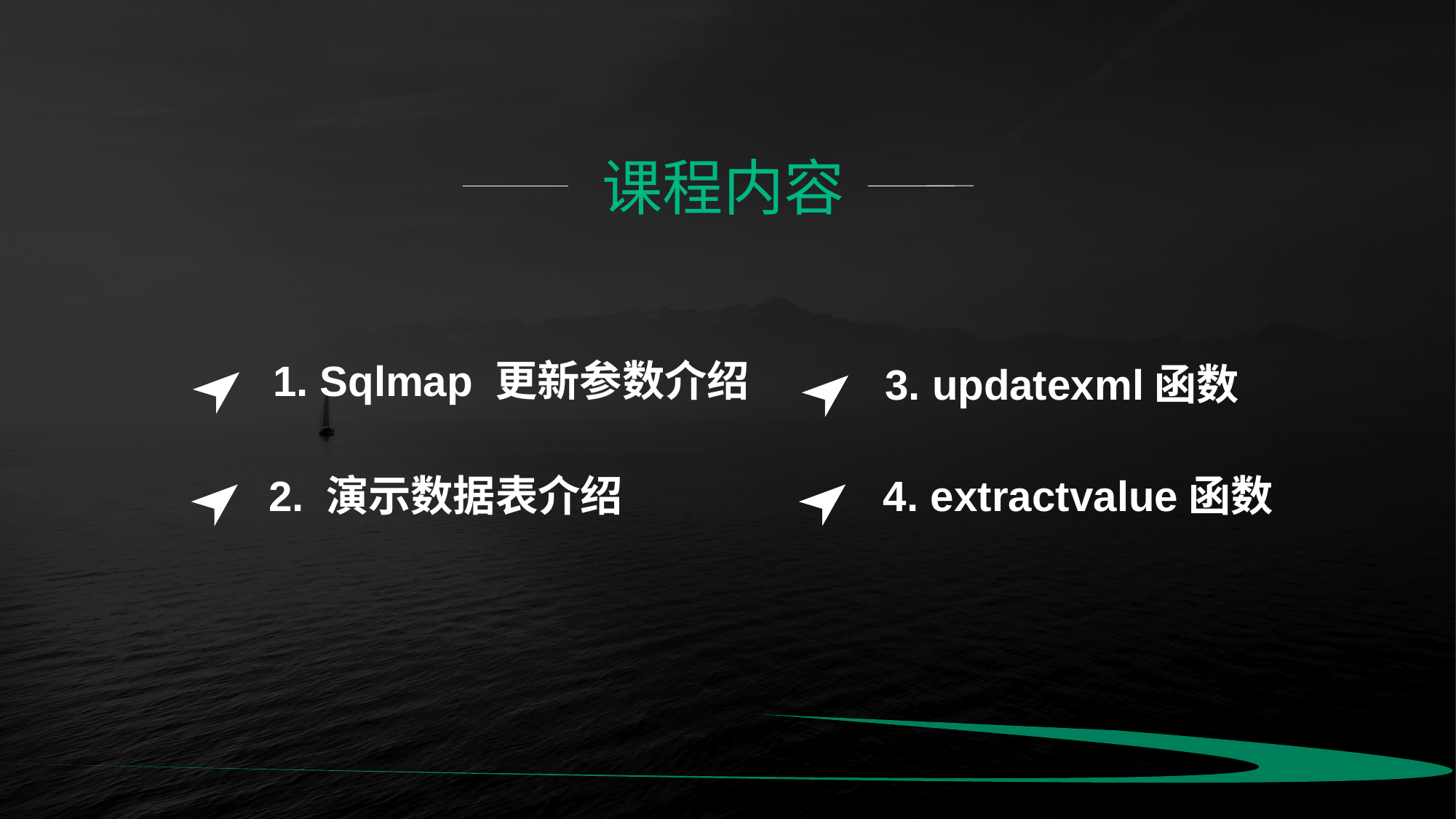

课程内容
1. Sqlmap 更新参数介绍

2. 演示数据表介绍

3. updatexml函数

4. extractvalue函数